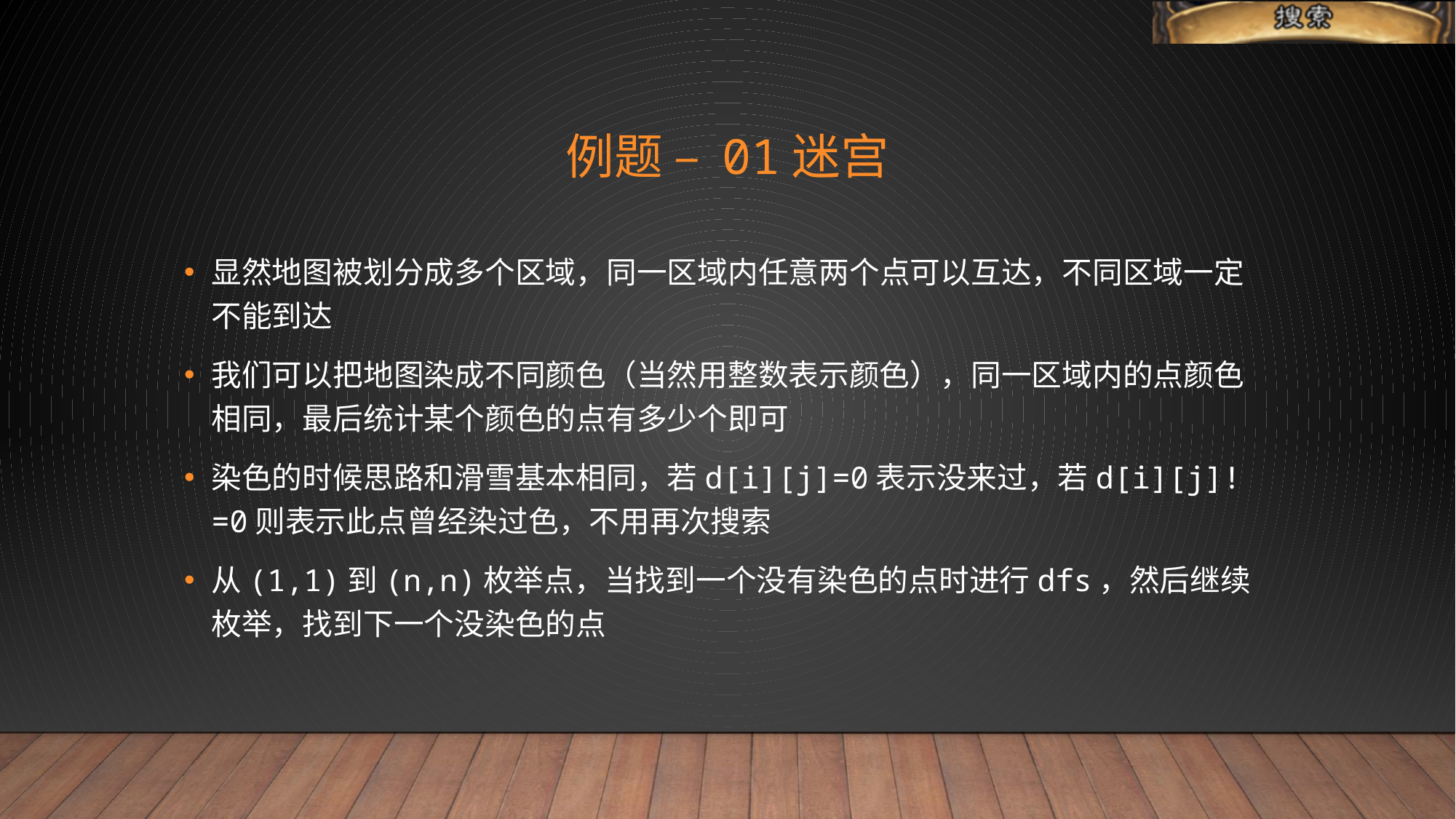

# 例题 – 01迷宫
显然地图被划分成多个区域，同一区域内任意两个点可以互达，不同区域一定不能到达
我们可以把地图染成不同颜色（当然用整数表示颜色），同一区域内的点颜色相同，最后统计某个颜色的点有多少个即可
染色的时候思路和滑雪基本相同，若d[i][j]=0表示没来过，若d[i][j]!=0则表示此点曾经染过色，不用再次搜索
从(1,1)到(n,n)枚举点，当找到一个没有染色的点时进行dfs，然后继续枚举，找到下一个没染色的点